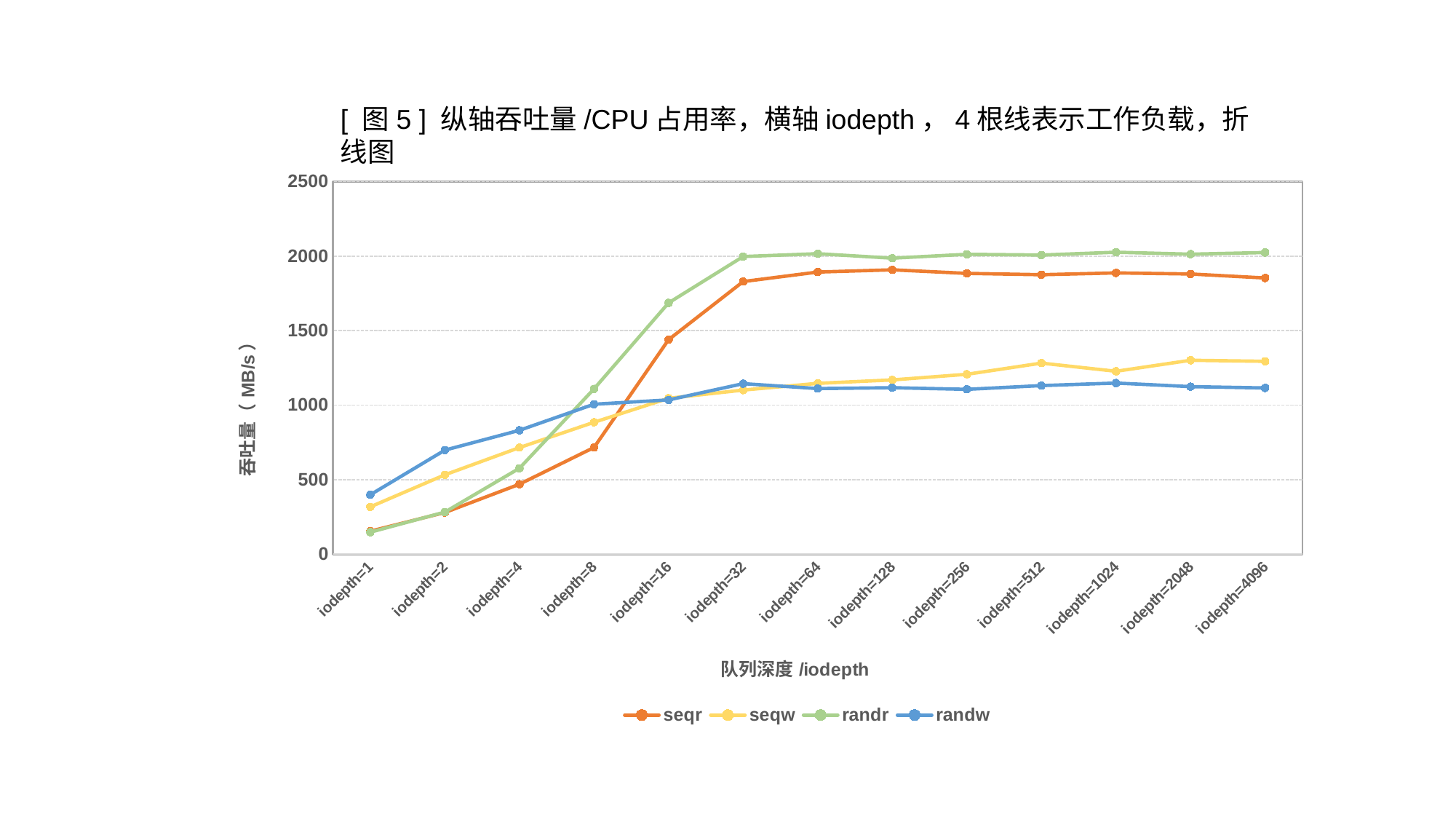

[ 图5 ] 纵轴吞吐量/CPU占用率，横轴iodepth，4根线表示工作负载，折线图

### Chart

| Category | seqr | seqw | randr | randw |
|---|---|---|---|---|
| iodepth=1 | 154.0 | 317.0 | 147.0 | 398.0 |
| iodepth=2 | 279.0 | 532.0 | 282.0 | 698.0 |
| iodepth=4 | 469.0 | 715.0 | 576.0 | 831.0 |
| iodepth=8 | 716.0 | 885.0 | 1109.0 | 1006.0 |
| iodepth=16 | 1439.0 | 1046.0 | 1686.0 | 1035.0 |
| iodepth=32 | 1829.0 | 1101.0 | 1997.0 | 1144.0 |
| iodepth=64 | 1893.0 | 1146.0 | 2016.0 | 1111.0 |
| iodepth=128 | 1908.0 | 1169.0 | 1986.0 | 1117.0 |
| iodepth=256 | 1884.0 | 1207.0 | 2012.0 | 1106.0 |
| iodepth=512 | 1875.0 | 1282.0 | 2007.0 | 1131.0 |
| iodepth=1024 | 1887.0 | 1227.0 | 2026.0 | 1148.0 |
| iodepth=2048 | 1880.0 | 1301.0 | 2013.0 | 1124.0 |
| iodepth=4096 | 1853.0 | 1294.0 | 2024.0 | 1115.0 |